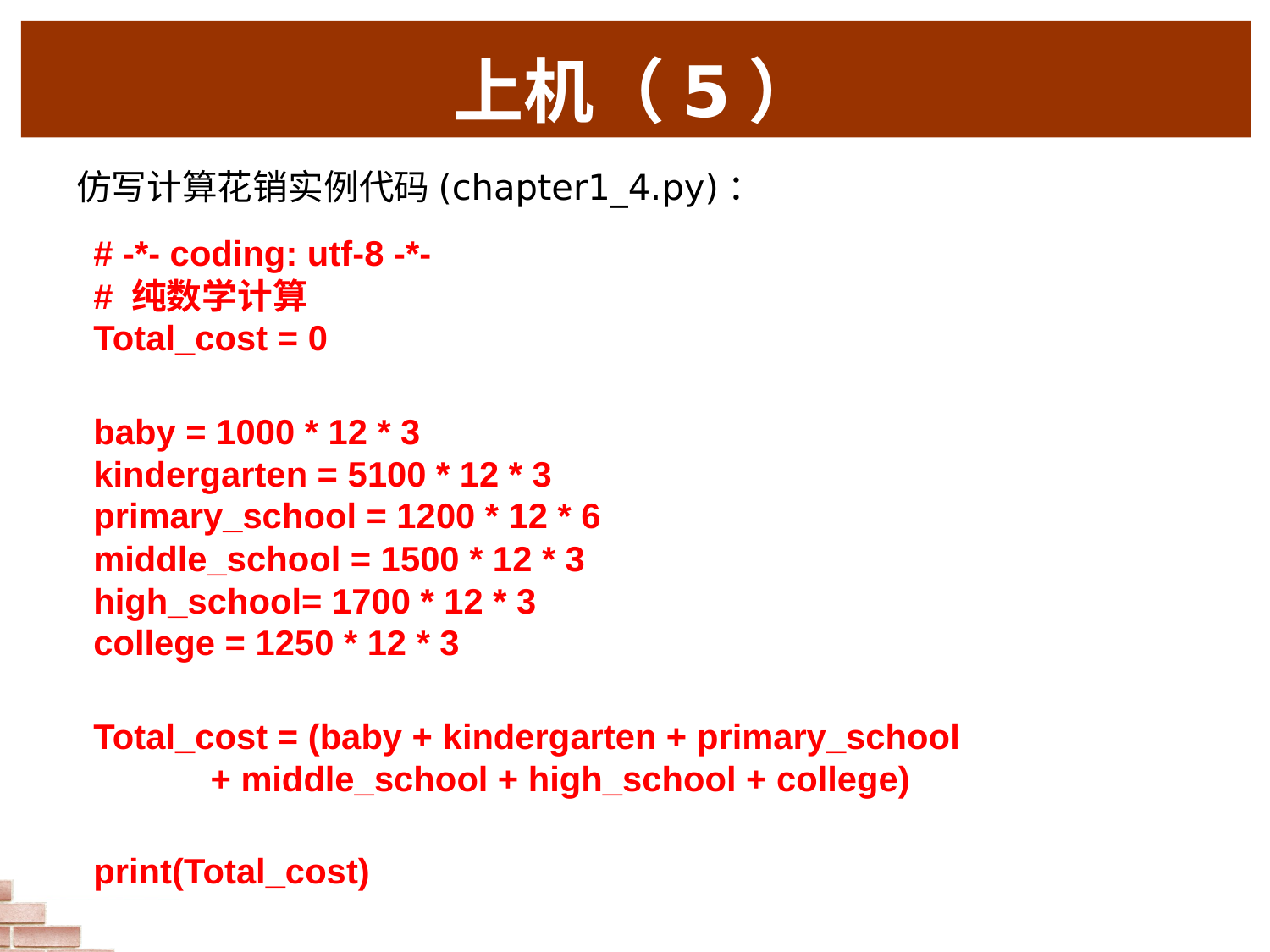

# 上机（5）
仿写计算花销实例代码(chapter1_4.py)：
# -*- coding: utf-8 -*-
# 纯数学计算
Total_cost = 0

baby = 1000 * 12 * 3
kindergarten = 5100 * 12 * 3
primary_school = 1200 * 12 * 6
middle_school = 1500 * 12 * 3
high_school= 1700 * 12 * 3
college = 1250 * 12 * 3

Total_cost = (baby + kindergarten + primary_school
            + middle_school + high_school + college)

print(Total_cost)